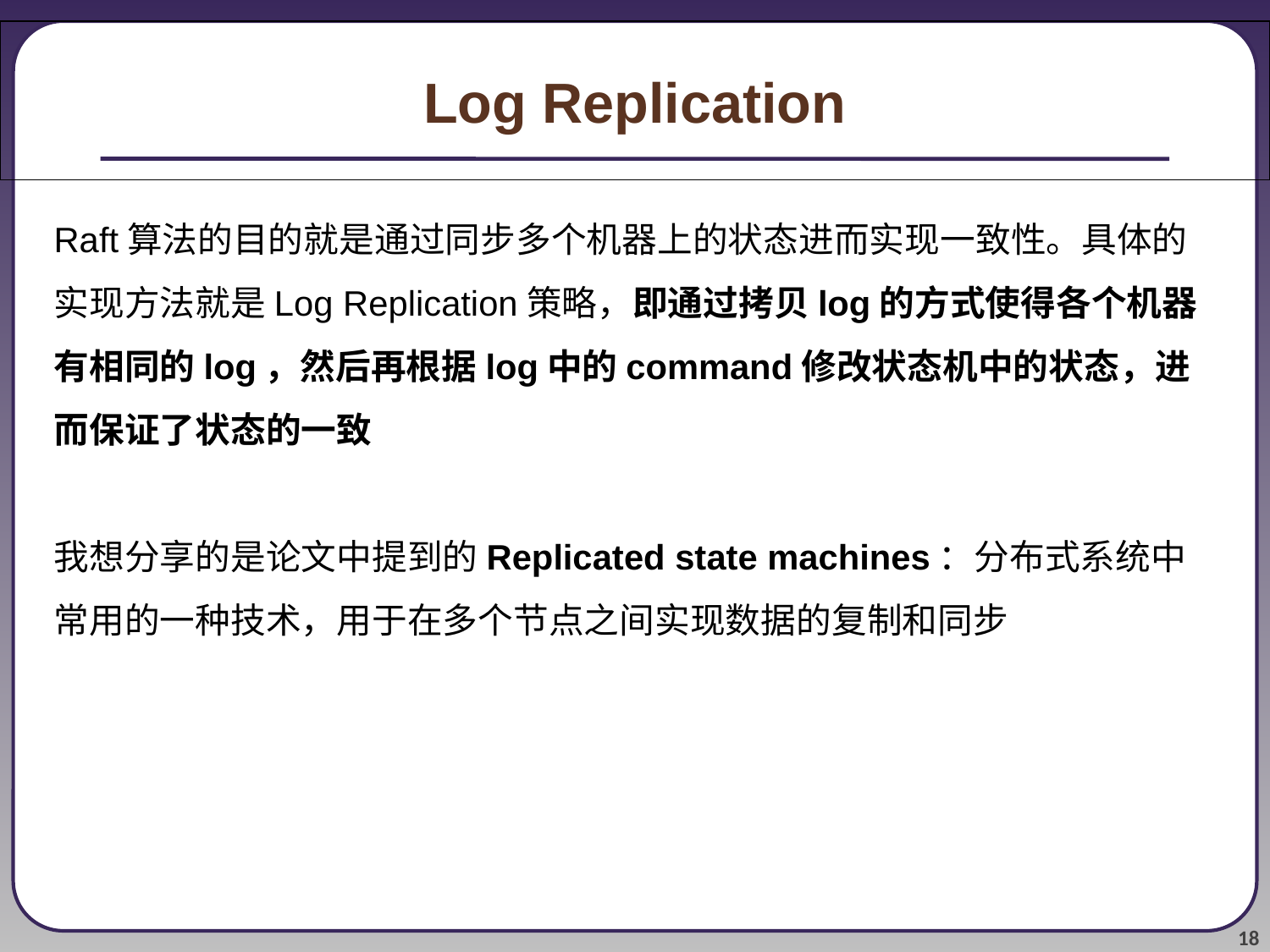

Log Replication
Raft算法的目的就是通过同步多个机器上的状态进而实现一致性。具体的实现方法就是Log Replication策略，即通过拷贝log的方式使得各个机器有相同的log，然后再根据log中的command修改状态机中的状态，进而保证了状态的一致

我想分享的是论文中提到的Replicated state machines：分布式系统中常用的一种技术，用于在多个节点之间实现数据的复制和同步